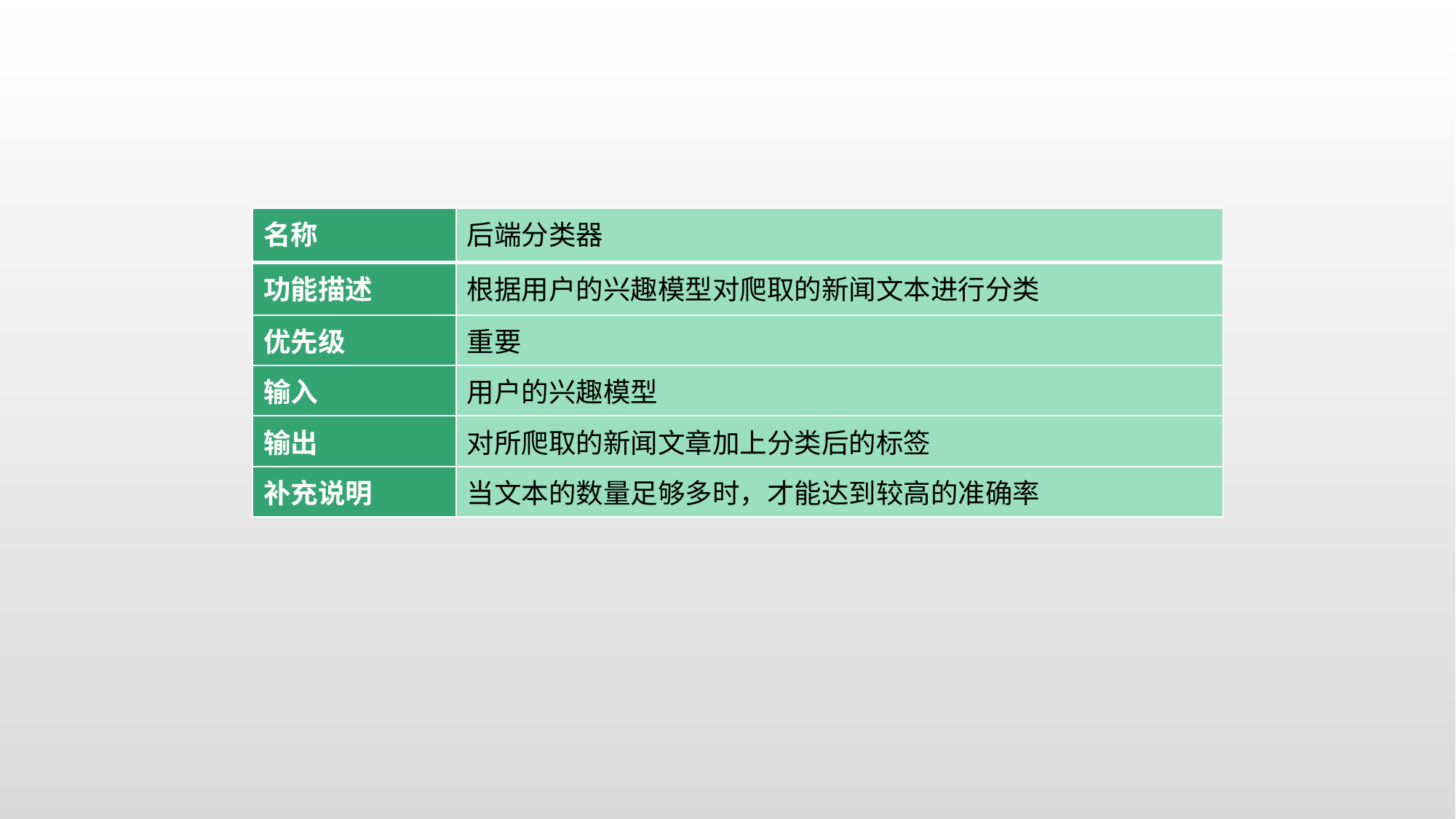

| 名称 | 后端分类器 |
| --- | --- |
| 功能描述 | 根据用户的兴趣模型对爬取的新闻文本进行分类 |
| 优先级 | 重要 |
| 输入 | 用户的兴趣模型 |
| 输出 | 对所爬取的新闻文章加上分类后的标签 |
| 补充说明 | 当文本的数量足够多时，才能达到较高的准确率 |